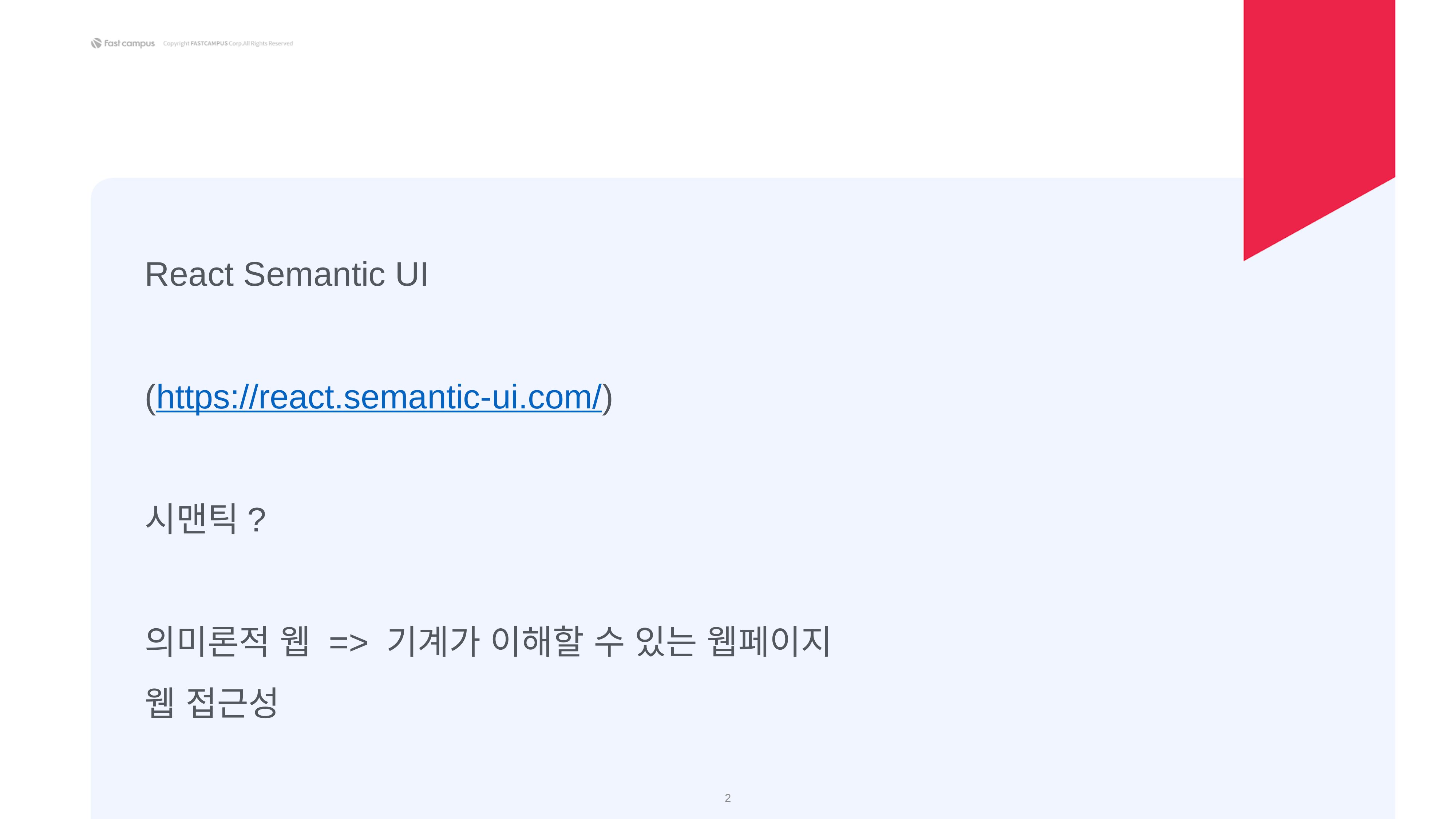

React Semantic UI

(https://react.semantic-ui.com/)

시맨틱?

의미론적 웹 => 기계가 이해할 수 있는 웹페이지
웹 접근성

2